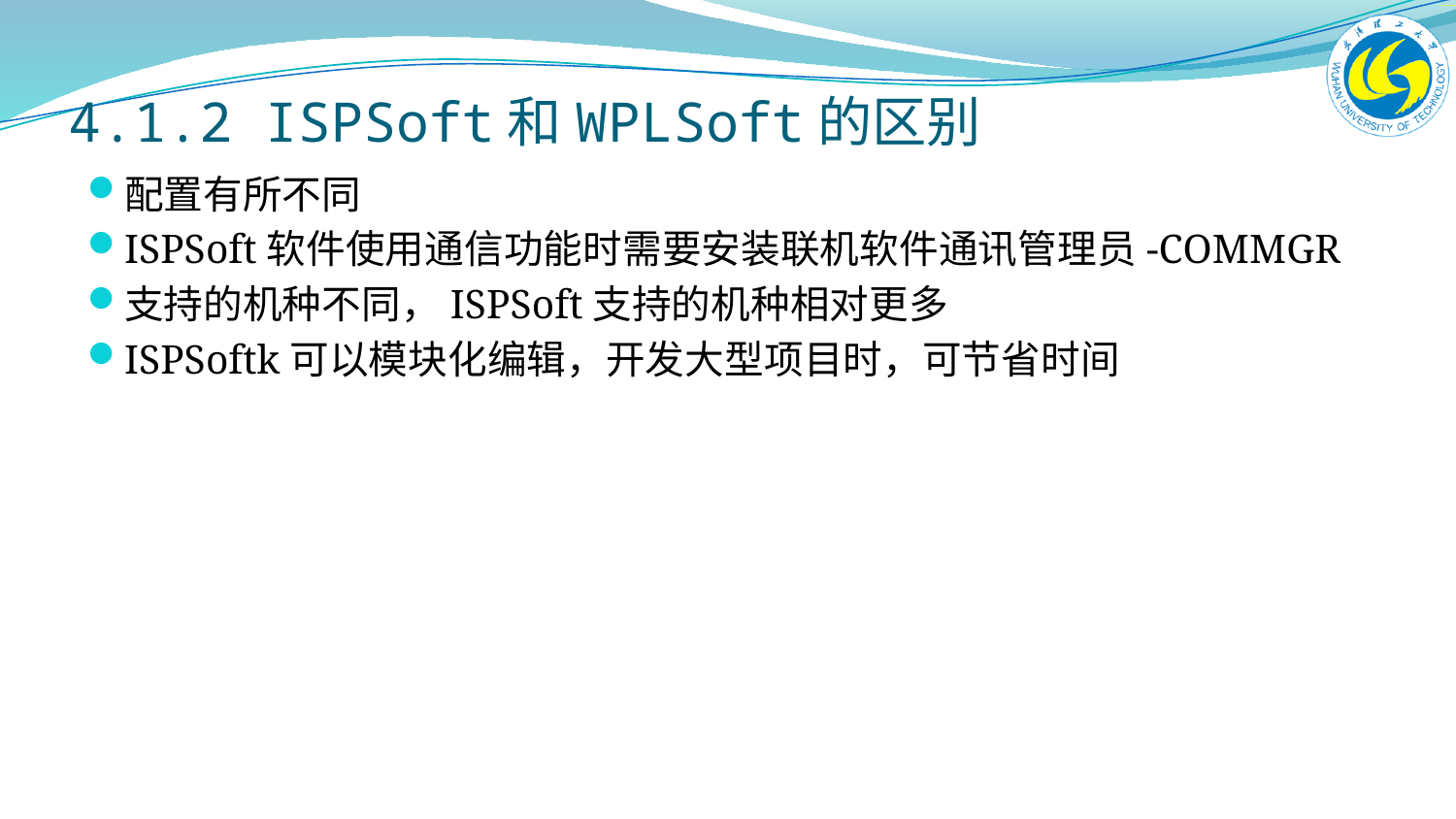

# 4.1.2 ISPSoft和WPLSoft的区别
配置有所不同
ISPSoft软件使用通信功能时需要安装联机软件通讯管理员-COMMGR
支持的机种不同，ISPSoft支持的机种相对更多
ISPSoftk可以模块化编辑，开发大型项目时，可节省时间